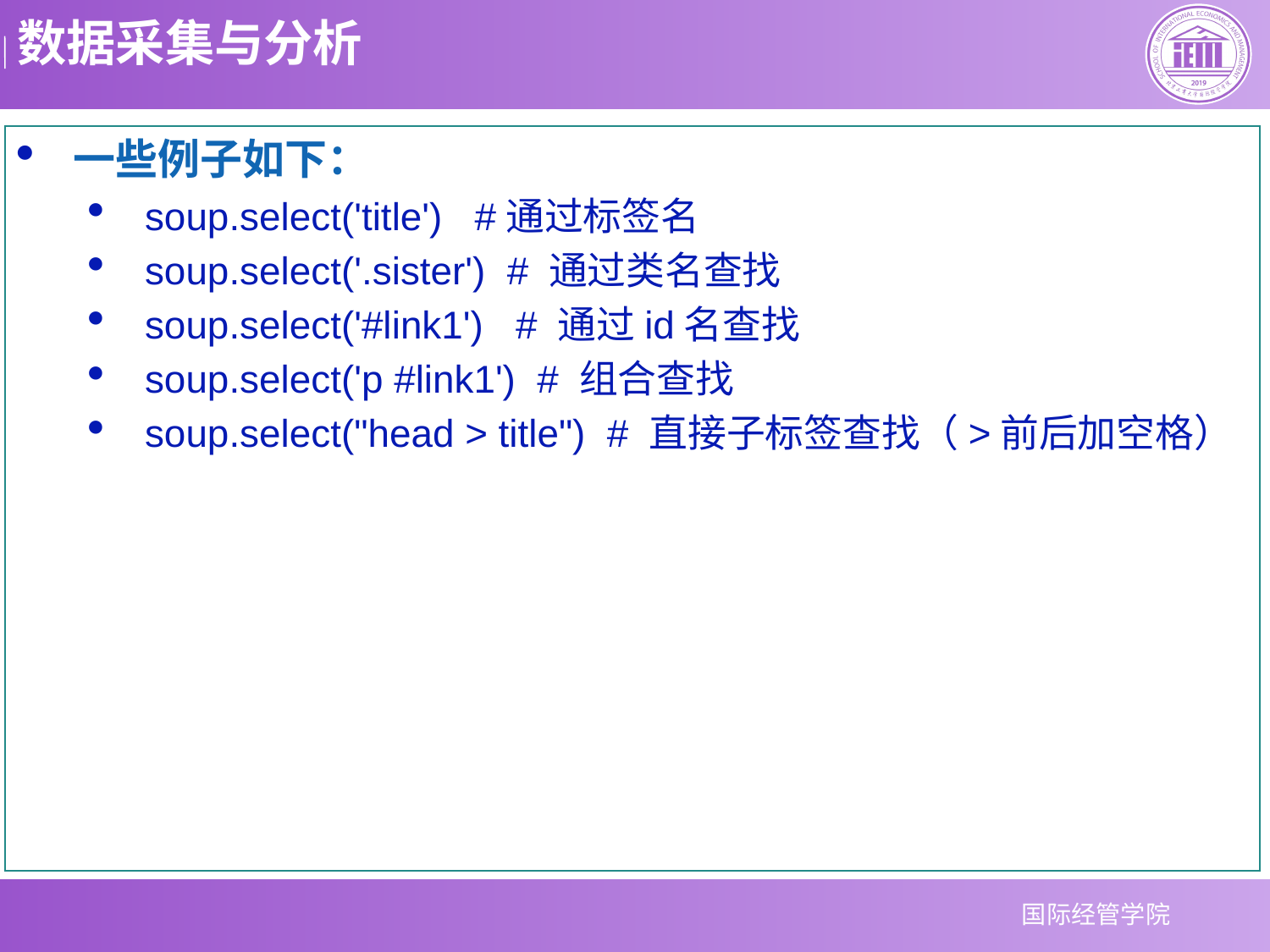

一些例子如下：
soup.select('title')   #通过标签名
soup.select('.sister')  # 通过类名查找
soup.select('#link1')   # 通过id名查找
soup.select('p #link1')  # 组合查找
soup.select("head > title")  # 直接子标签查找（>前后加空格）